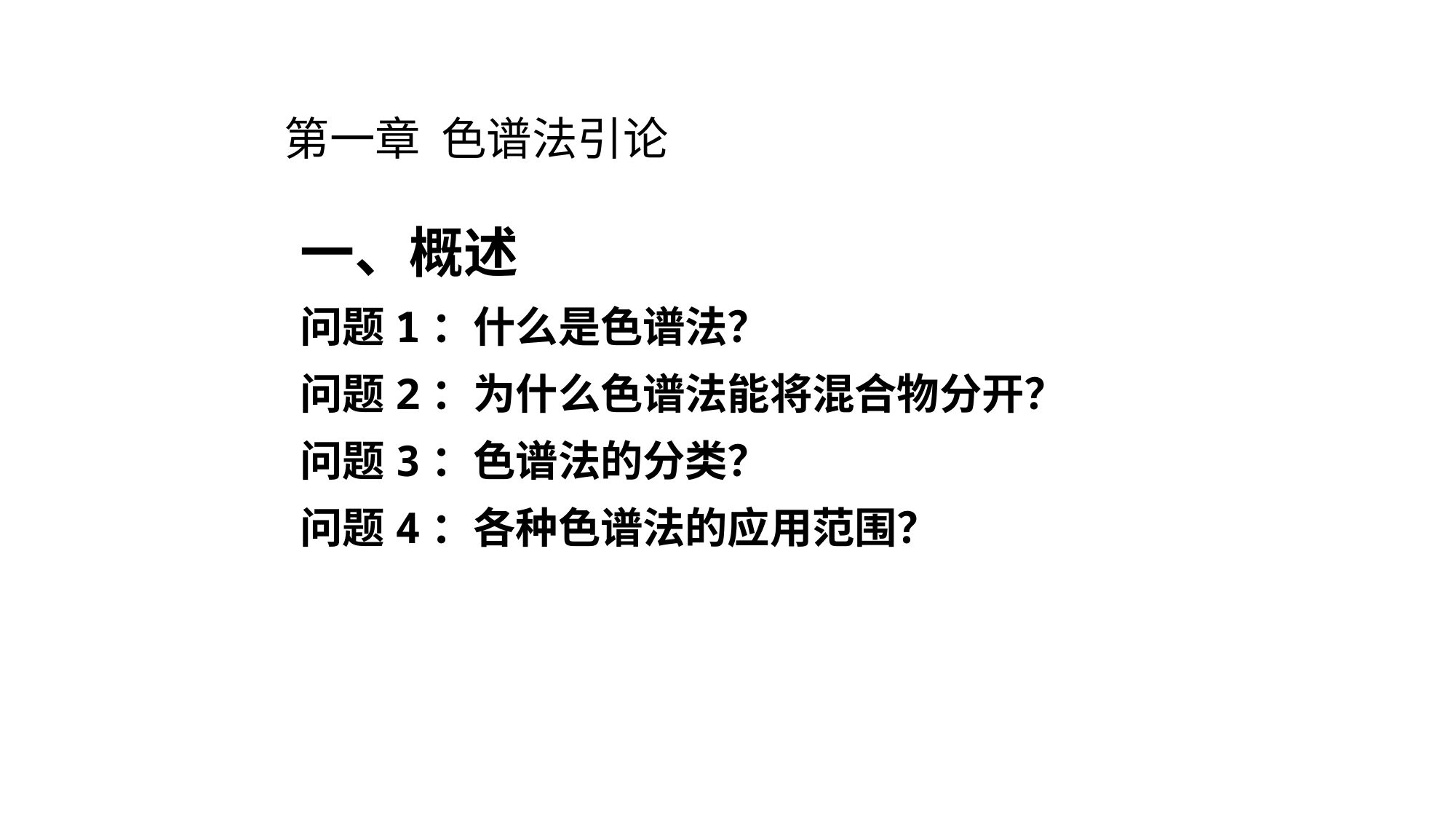

第一章  色谱法引论
一、概述
问题1：什么是色谱法？
问题2：为什么色谱法能将混合物分开？
问题3：色谱法的分类？
问题4：各种色谱法的应用范围？